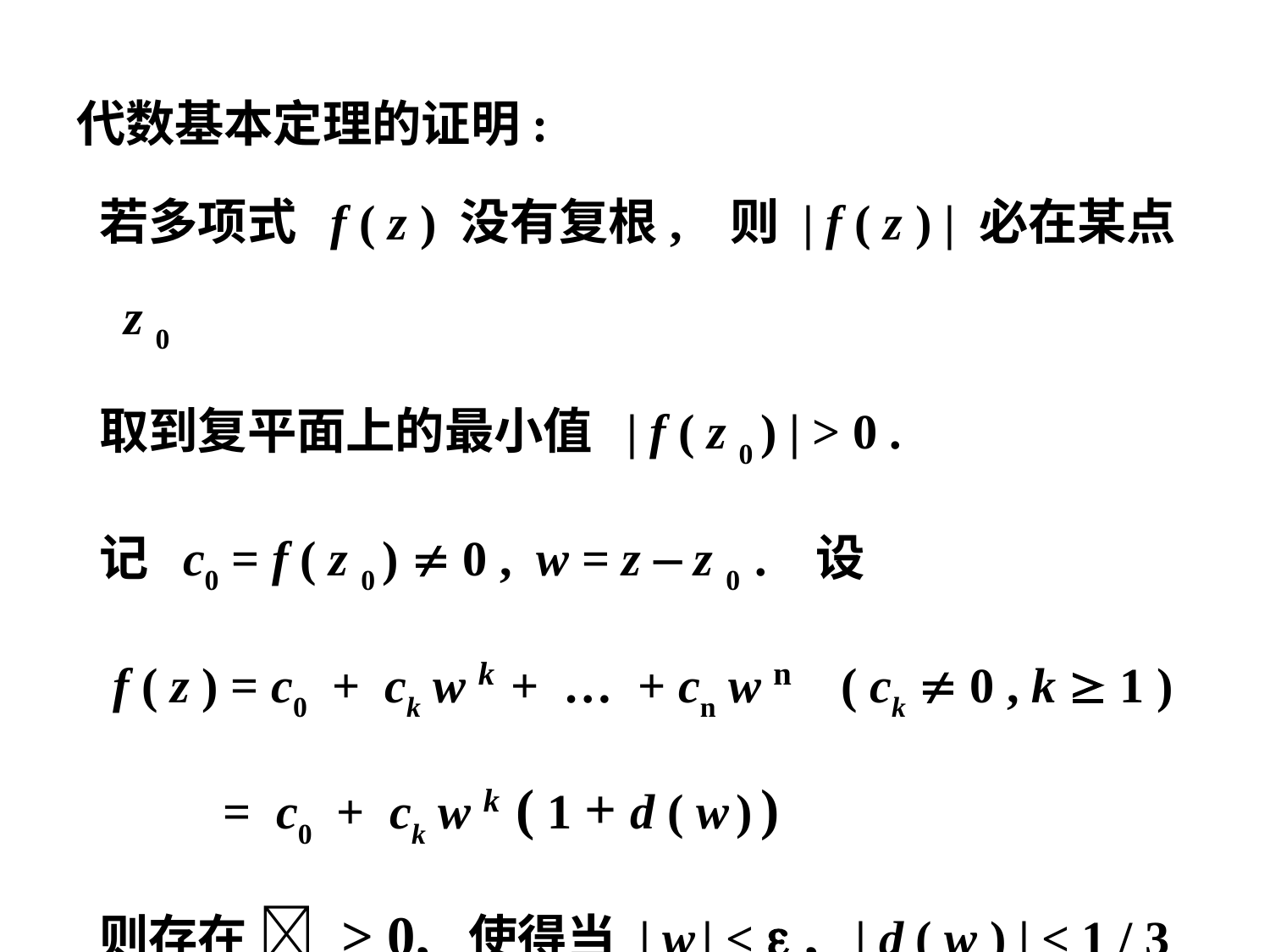

代数基本定理的证明:
 若多项式  f ( z ) 没有复根,   则 | f ( z ) | 必在某点 z 0
 取到复平面上的最小值  | f ( z 0 ) | > 0 .
 记  c0 = f ( z 0 ) ≠ 0 ,  w = z – z 0  .   设
   f ( z ) = c0  +  ck w k  +  …  + cn w n      ( ck ≠ 0 , k ≥ 1 )
            =  c0  +  ck w k  ( 1 + d ( w ) )
 则存在 ε > 0,  使得当 | w | < ε ,   | d ( w ) | < 1 / 3